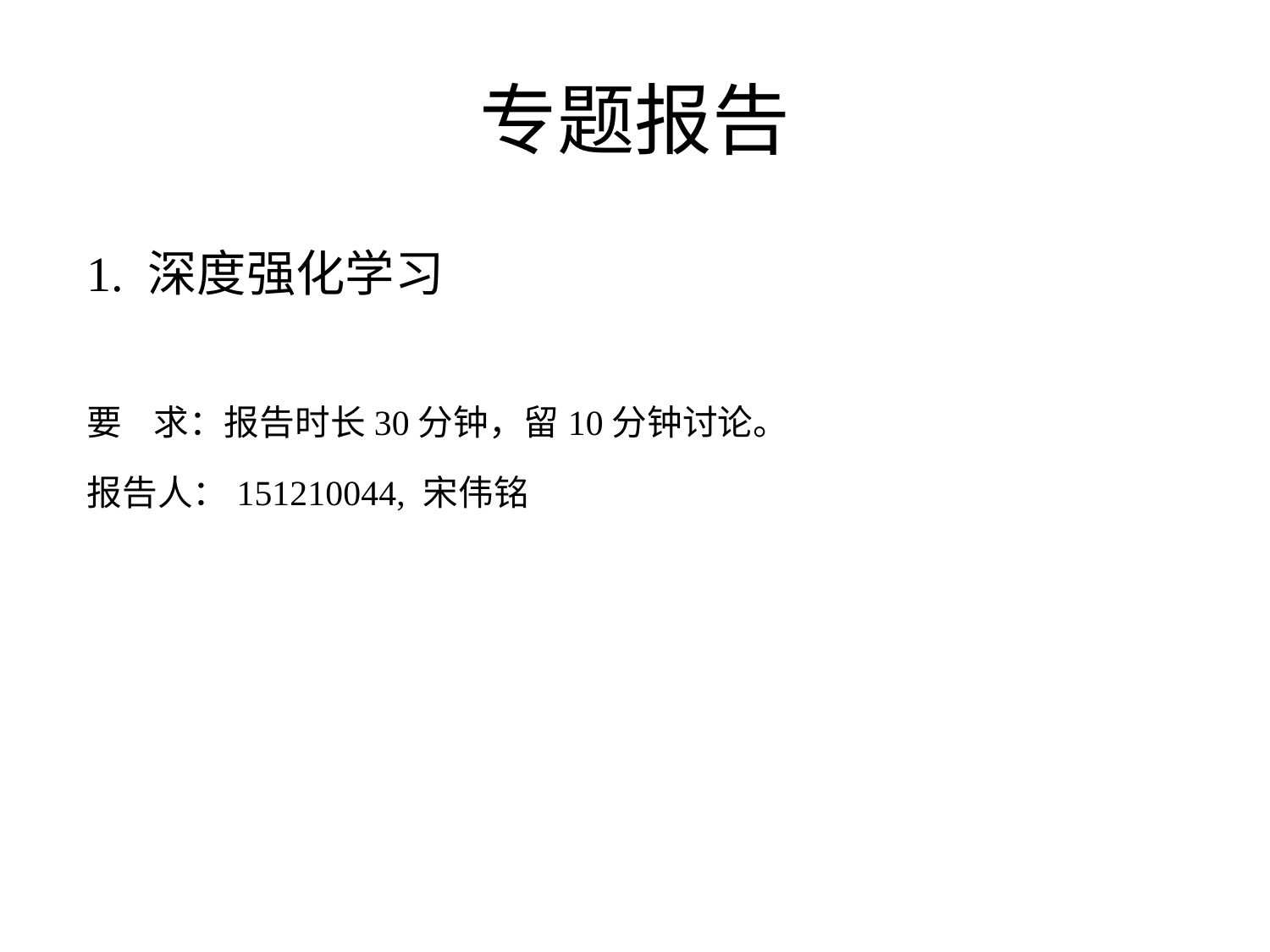

# 专题报告
1. 深度强化学习

要    求：报告时长30分钟，留10分钟讨论。
报告人：151210044, 宋伟铭